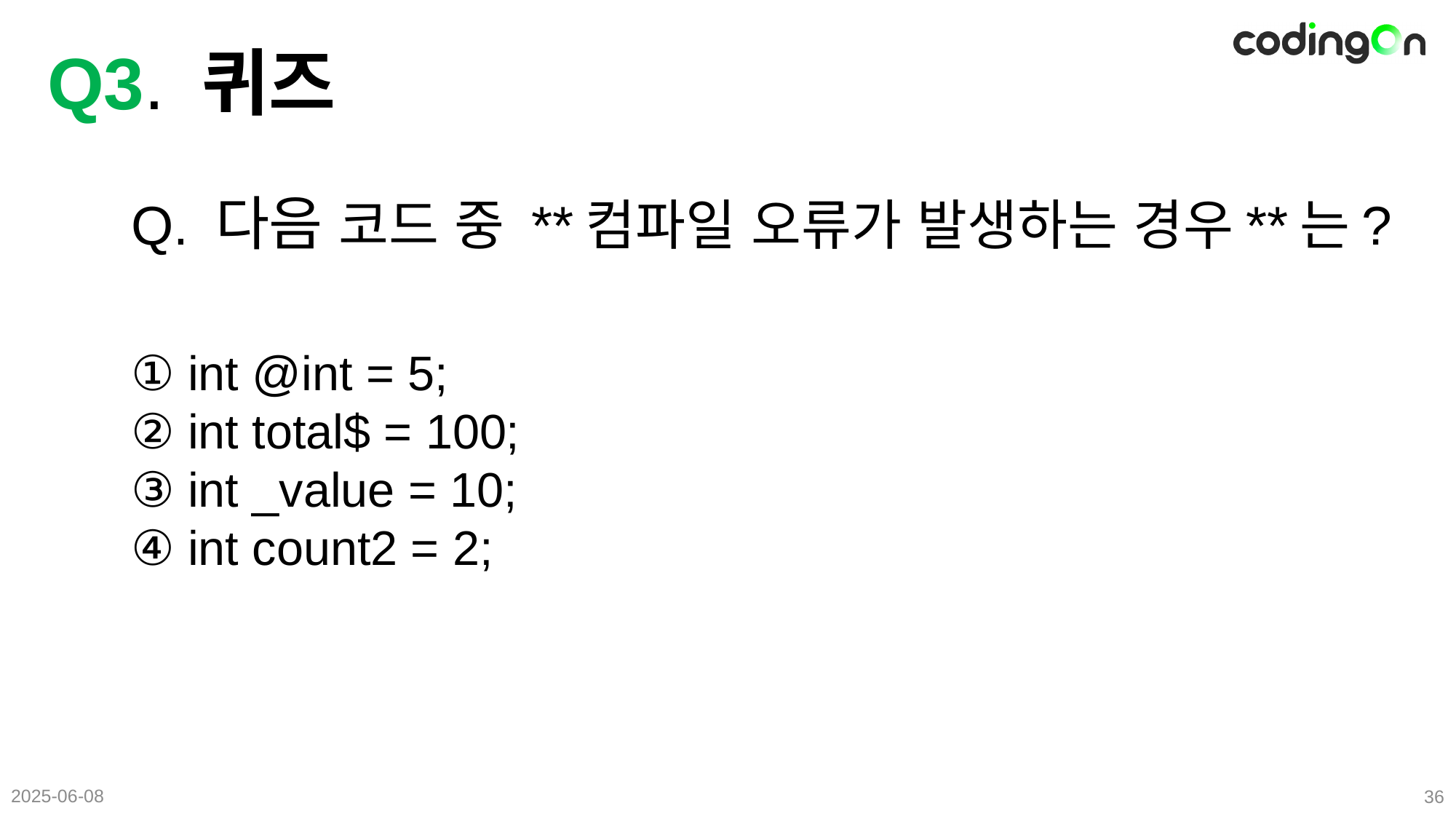

# Q3. 퀴즈
Q. 다음 코드 중 **컴파일 오류가 발생하는 경우**는?

① int @int = 5;
② int total$ = 100;
③ int _value = 10;
④ int count2 = 2;
2025-06-08
36